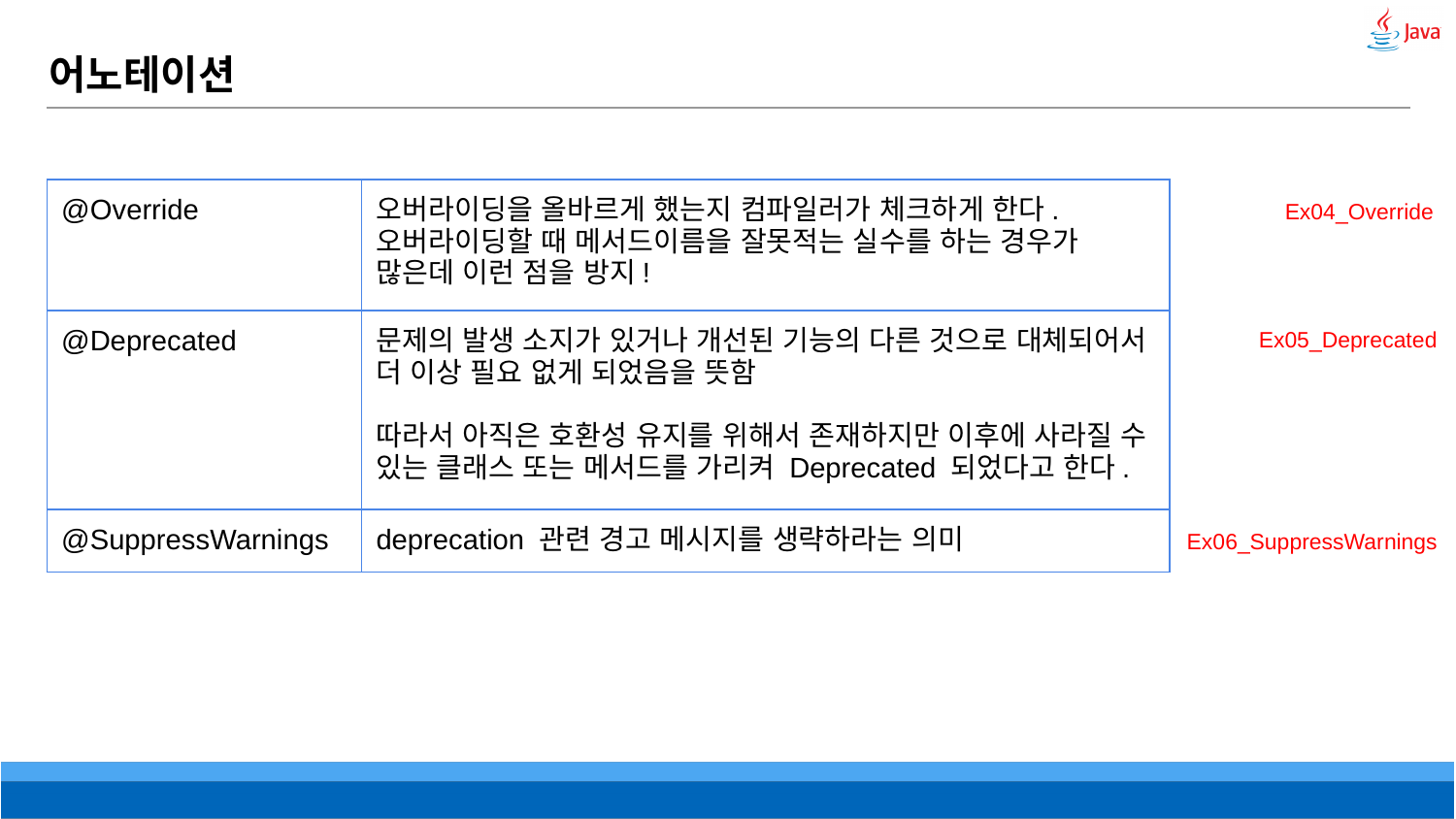

# 어노테이션
| @Override | 오버라이딩을 올바르게 했는지 컴파일러가 체크하게 한다. 오버라이딩할 때 메서드이름을 잘못적는 실수를 하는 경우가 많은데 이런 점을 방지! |
| --- | --- |
| @Deprecated | 문제의 발생 소지가 있거나 개선된 기능의 다른 것으로 대체되어서 더 이상 필요 없게 되었음을 뜻함 따라서 아직은 호환성 유지를 위해서 존재하지만 이후에 사라질 수 있는 클래스 또는 메서드를 가리켜 Deprecated 되었다고 한다. |
| @SuppressWarnings | deprecation 관련 경고 메시지를 생략하라는 의미 |
Ex04_Override
Ex05_Deprecated
Ex06_SuppressWarnings